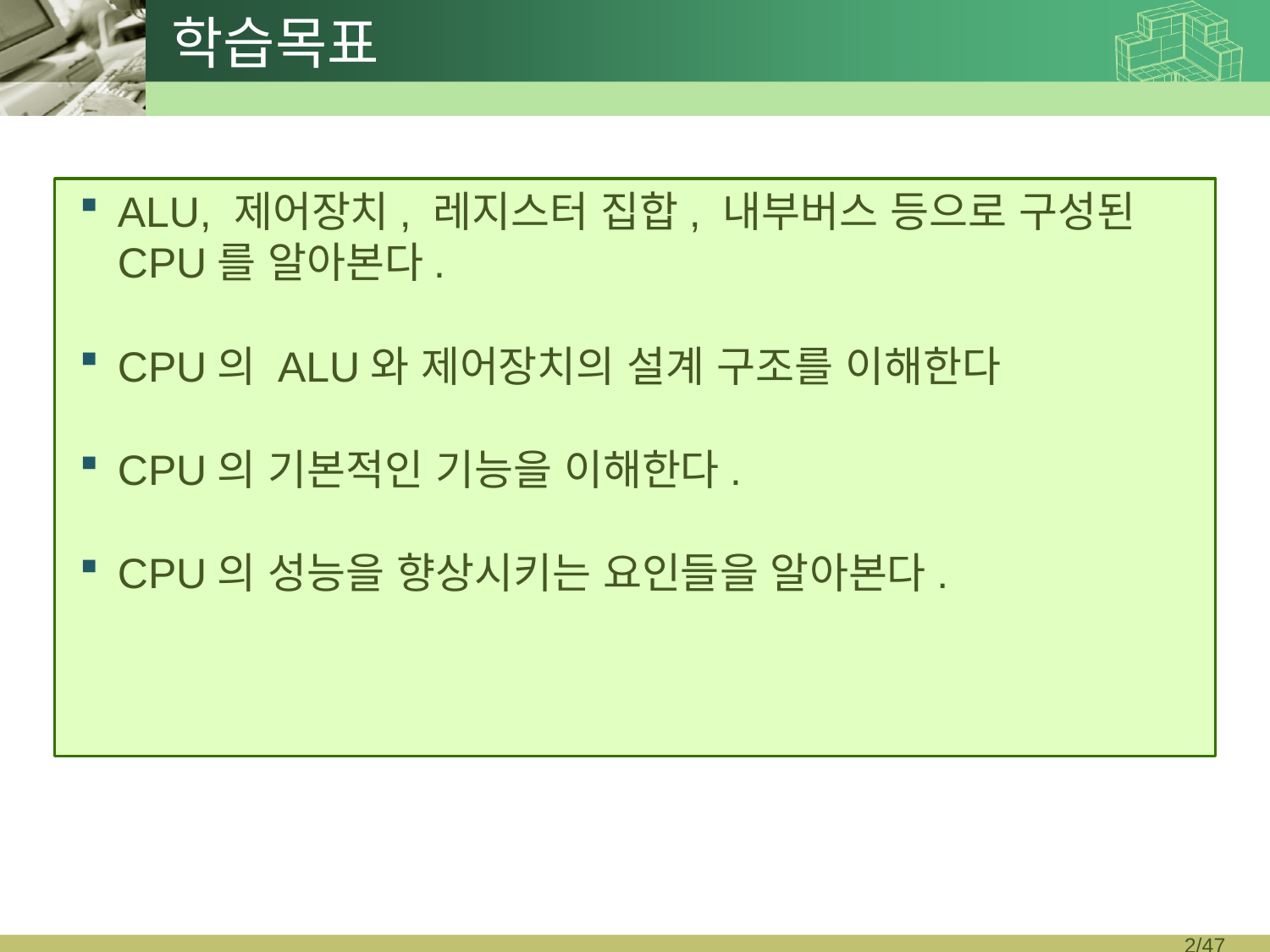

학습목표
ALU, 제어장치, 레지스터 집합, 내부버스 등으로 구성된 CPU를 알아본다.
CPU의 ALU와 제어장치의 설계 구조를 이해한다
CPU의 기본적인 기능을 이해한다.
CPU의 성능을 향상시키는 요인들을 알아본다.